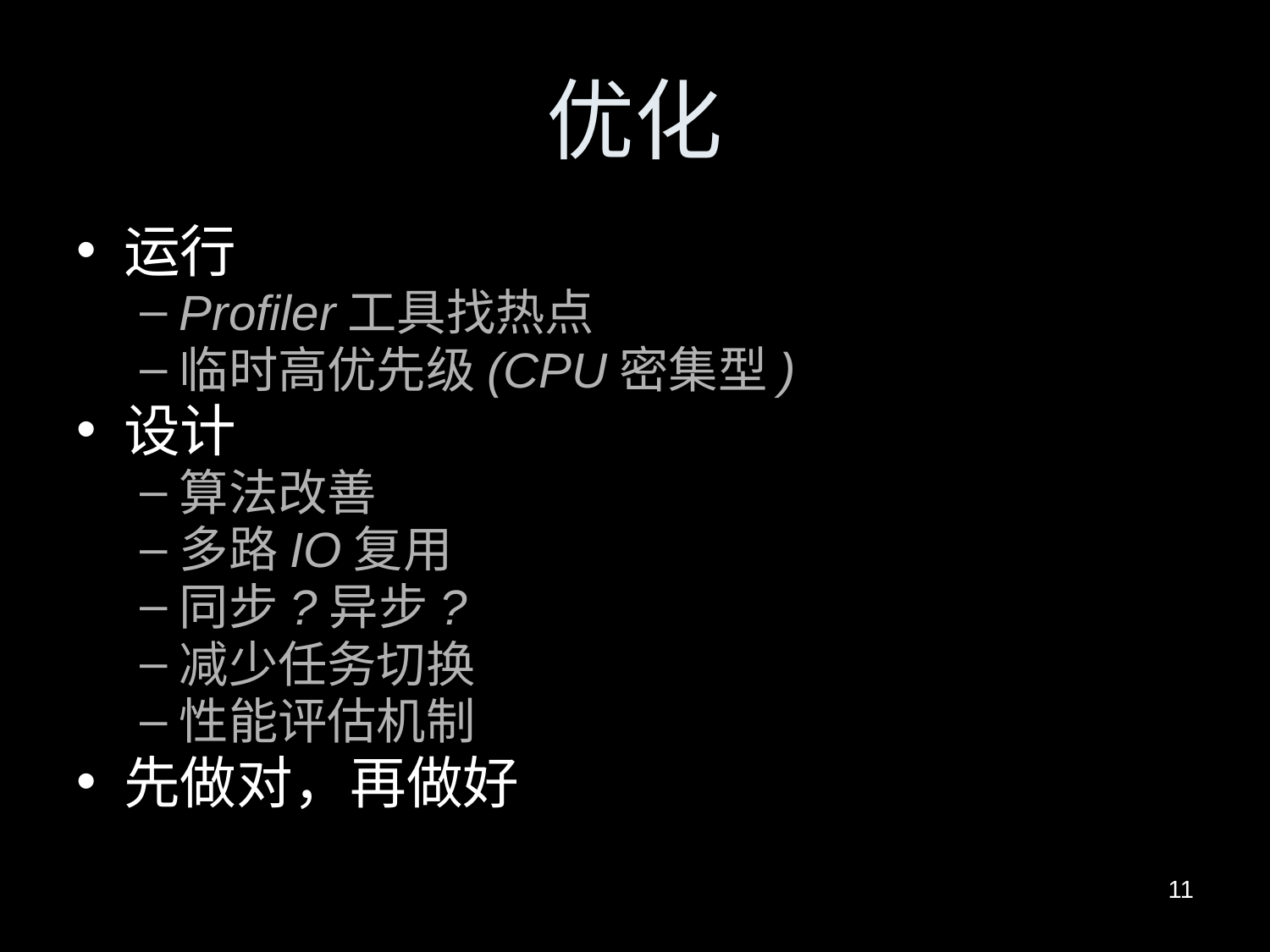

# 优化
运行
Profiler工具找热点
临时高优先级(CPU密集型)
设计
算法改善
多路IO复用
同步?异步?
减少任务切换
性能评估机制
先做对，再做好
11